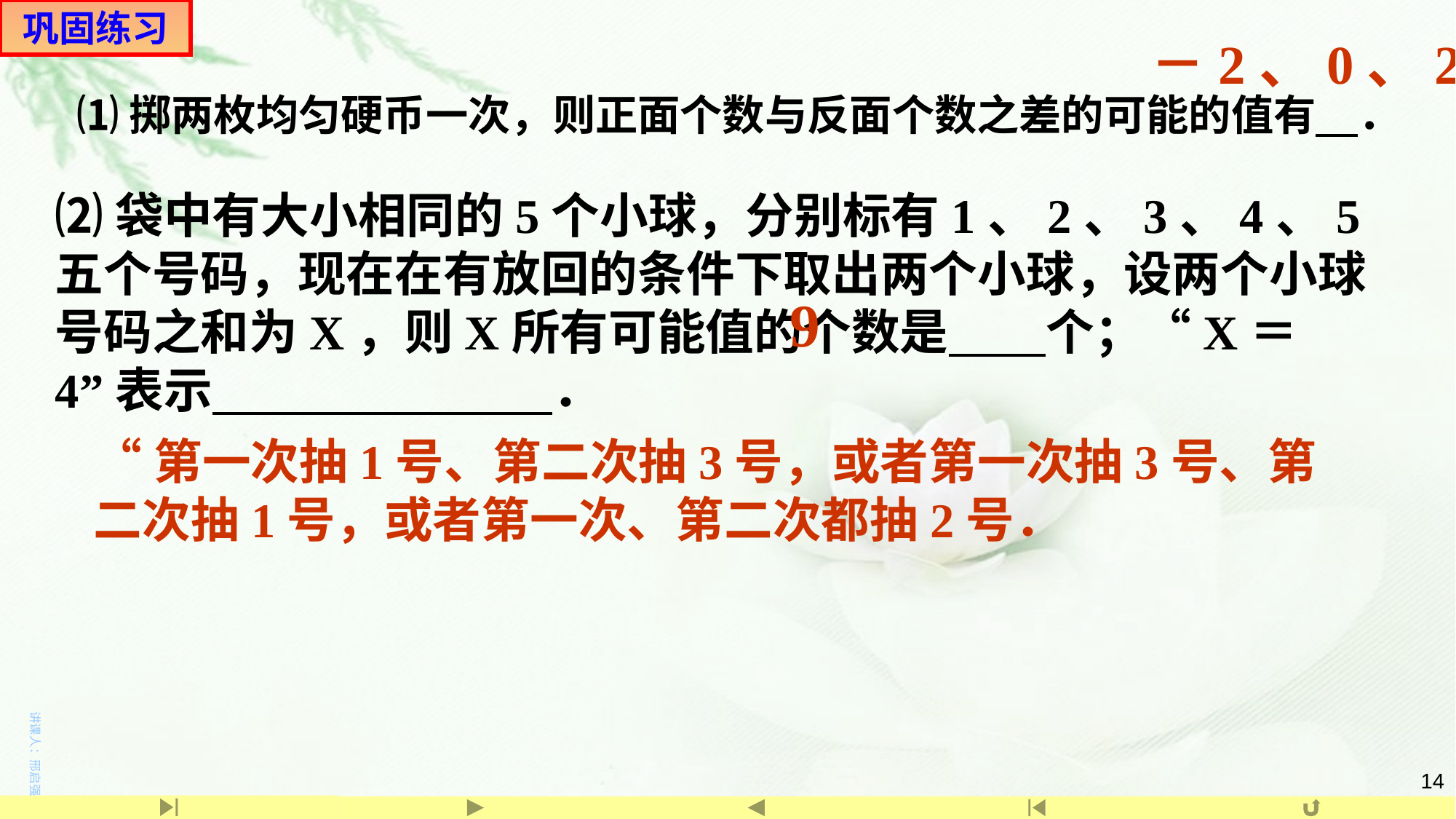

巩固练习
－2、0、2
⑴掷两枚均匀硬币一次，则正面个数与反面个数之差的可能的值有　．
⑵袋中有大小相同的5个小球，分别标有1、2、3、4、5五个号码，现在在有放回的条件下取出两个小球，设两个小球号码之和为X，则X所有可能值的个数是　　个；“X＝4”表示　　　　　　　．
9
“第一次抽1号、第二次抽3号，或者第一次抽3号、第二次抽1号，或者第一次、第二次都抽2号．